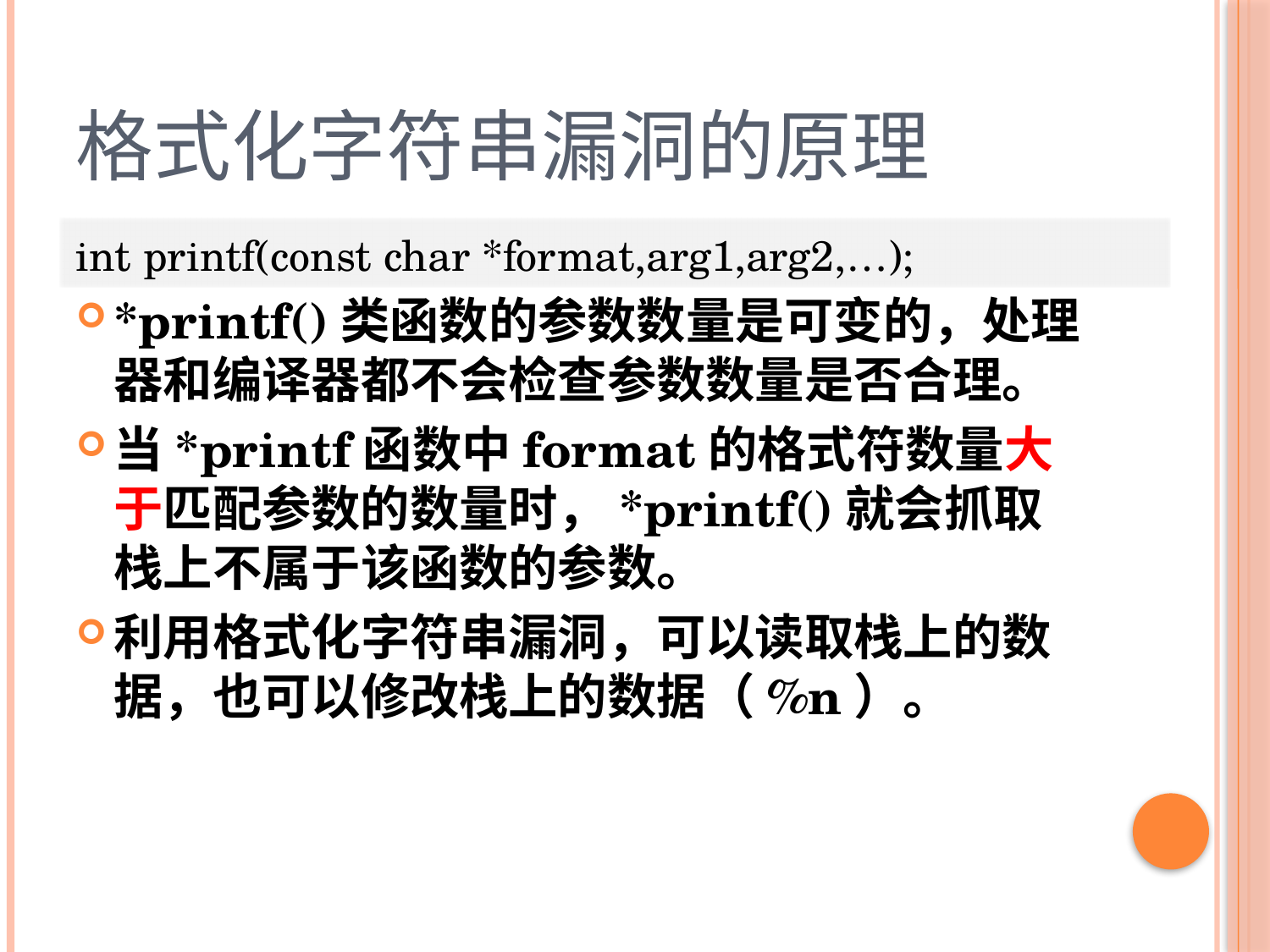

# 格式化字符串漏洞的原理

int printf(const char *format,arg1,arg2,…);
*printf()类函数的参数数量是可变的，处理器和编译器都不会检查参数数量是否合理。
当*printf函数中format的格式符数量大于匹配参数的数量时，*printf()就会抓取栈上不属于该函数的参数。
利用格式化字符串漏洞，可以读取栈上的数据，也可以修改栈上的数据（%n）。